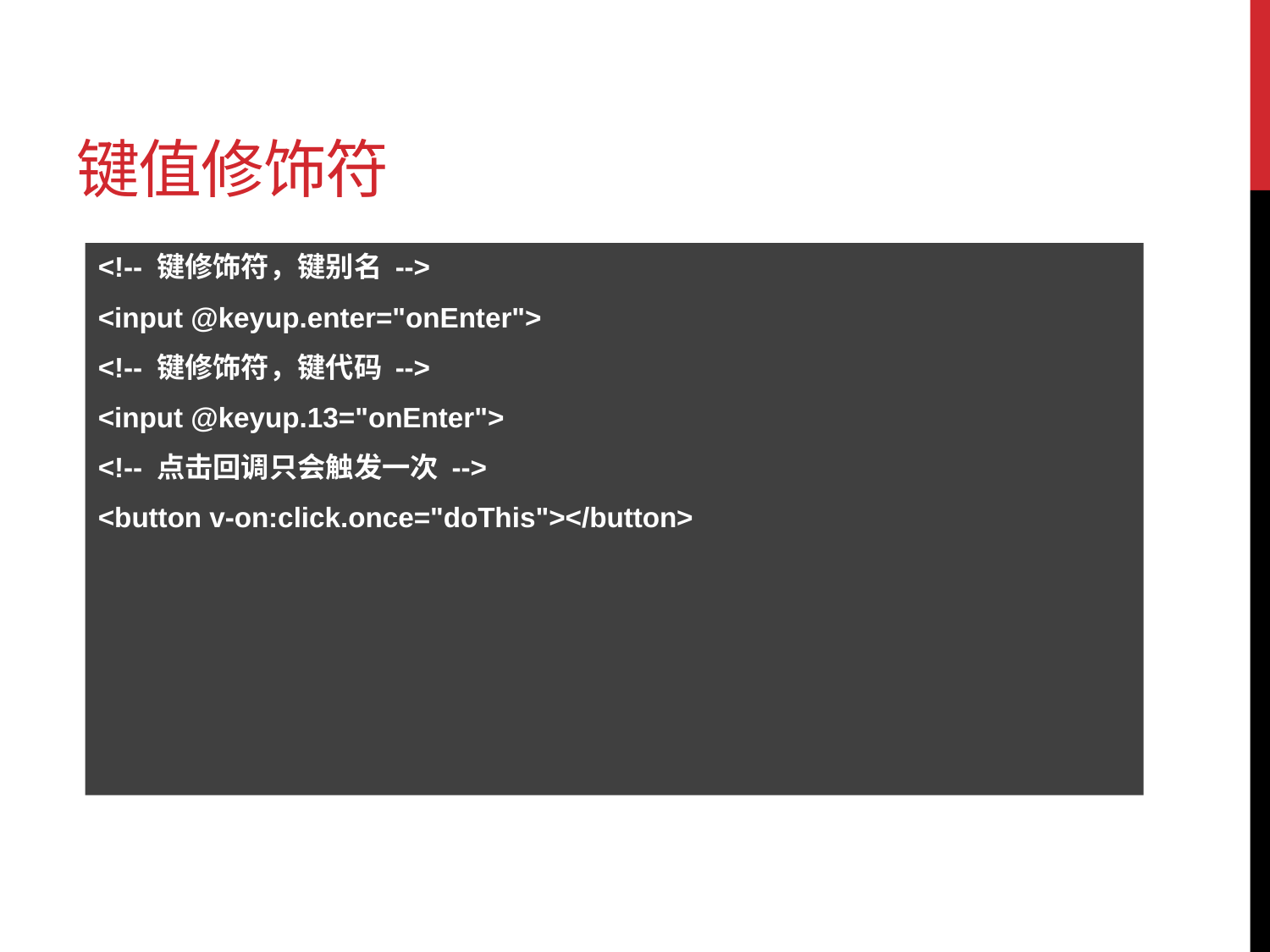

# 键值修饰符
<!-- 键修饰符，键别名 -->
<input @keyup.enter="onEnter">
<!-- 键修饰符，键代码 -->
<input @keyup.13="onEnter">
<!-- 点击回调只会触发一次 -->
<button v-on:click.once="doThis"></button>